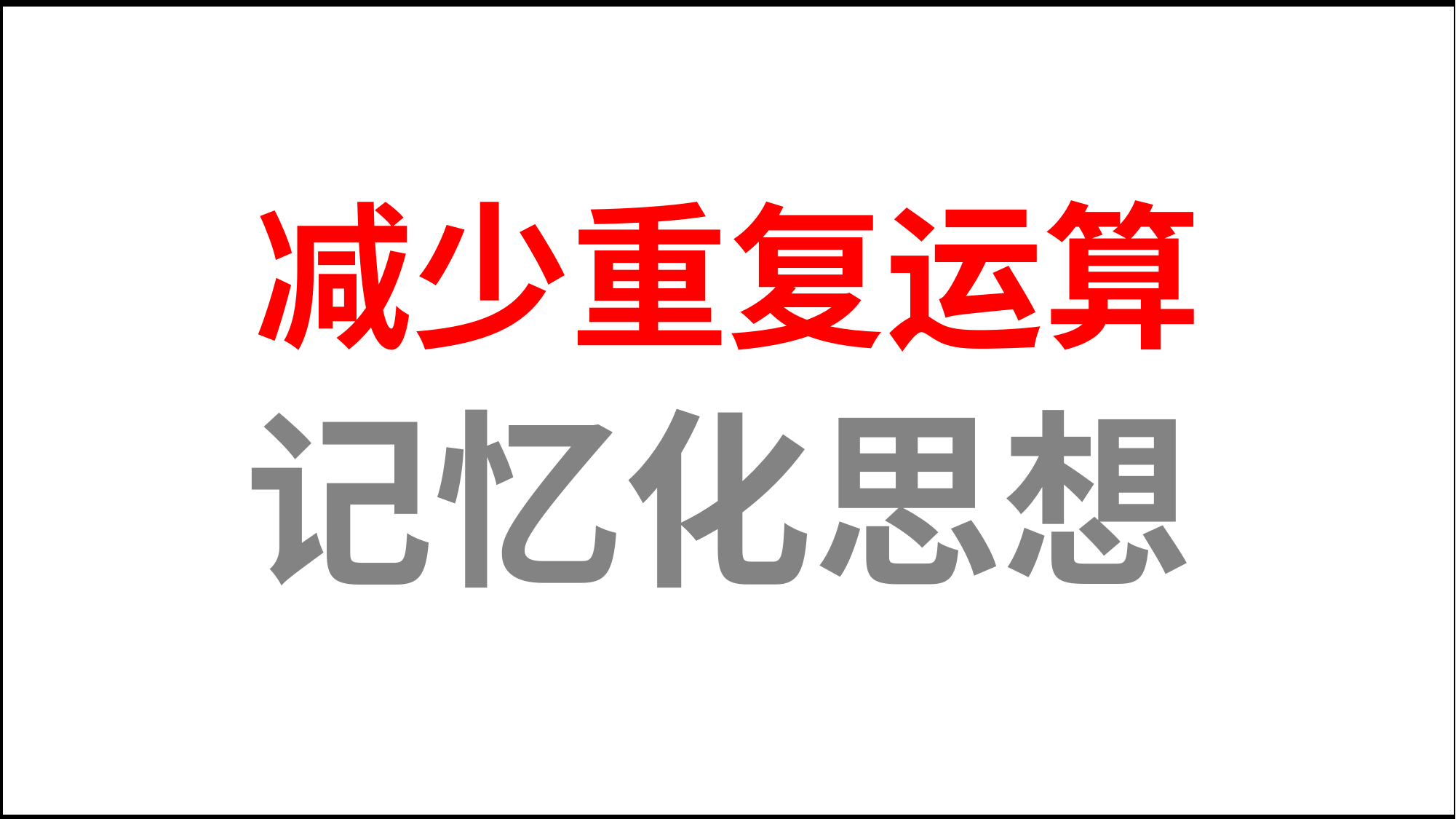

|  |
| --- |
|  |
| --- |
减少重复运算
记忆化思想